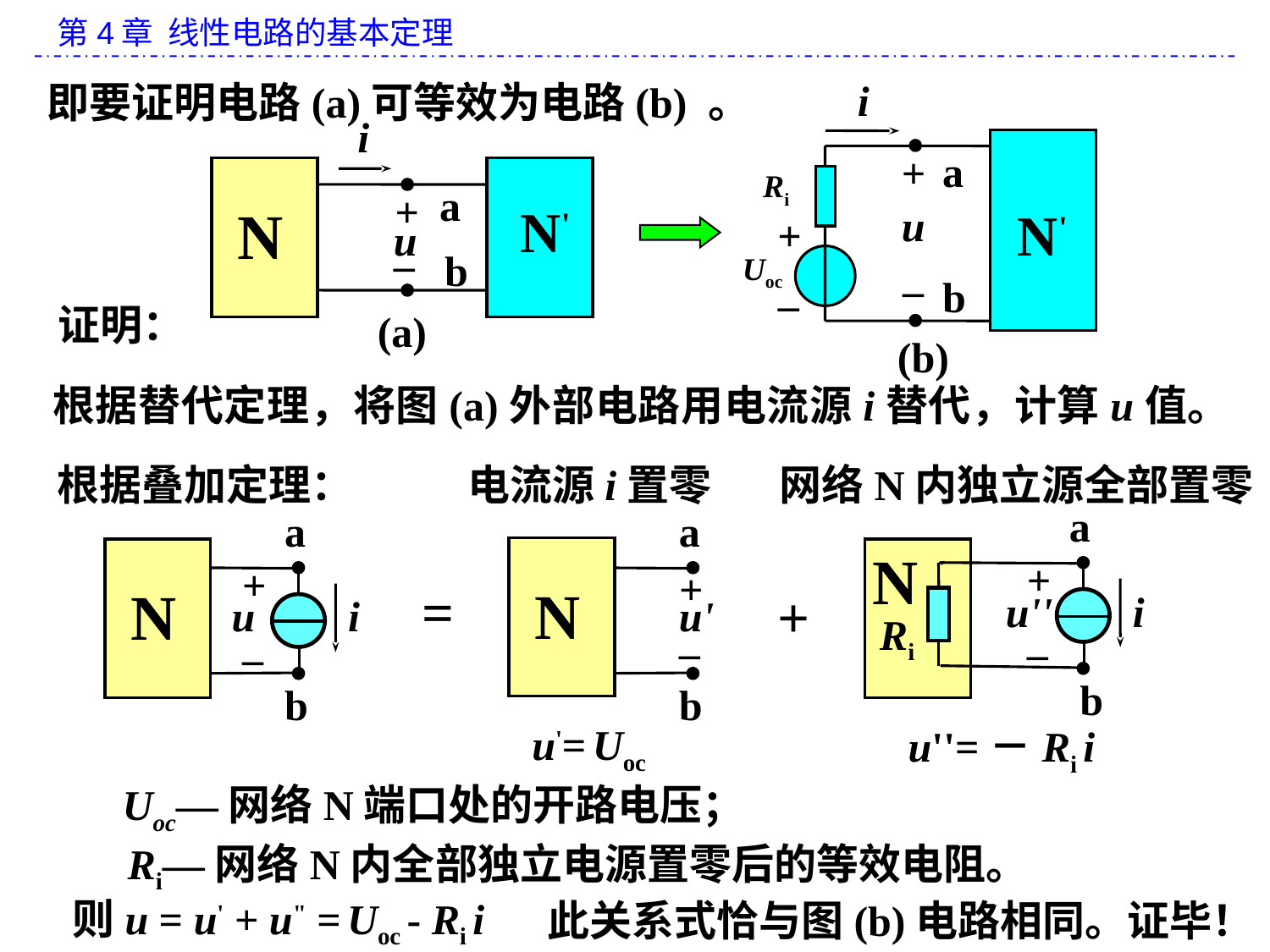

i

a
+

Ri

u
N'
+
Uoc

–
_
b

(b)
即要证明电路(a)可等效为电路(b) 。
i

a
+

N
N'
u
–
b

(a)

证明：
根据替代定理，将图(a)外部电路用电流源i替代，计算u值。
根据叠加定理：
电流源i置零
网络N内独立源全部置零
a
N

+

Ri

u''
i

–

b
a

+

N
u
i

–

b

a

+

N
u'
–

b

=
+
u'= Uoc
 u''=－Ri i
Uoc—网络N端口处的开路电压；
Ri—网络N内全部独立电源置零后的等效电阻。
则u = u' + u" = Uoc - Ri i
此关系式恰与图(b)电路相同。证毕！